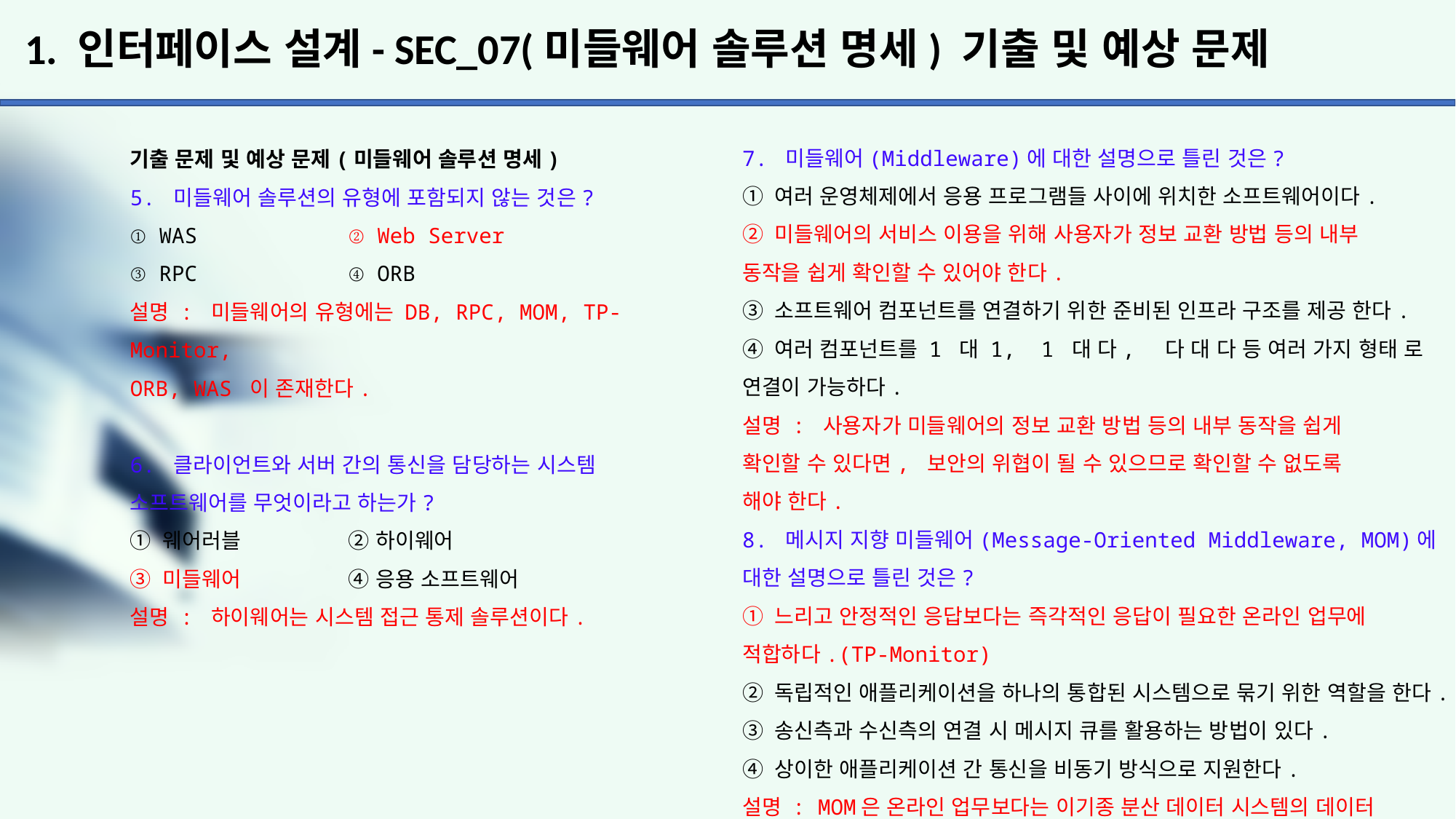

# 1. 인터페이스 설계- SEC_07(미들웨어 솔루션 명세) 기출 및 예상 문제
7. 미들웨어(Middleware)에 대한 설명으로 틀린 것은?
① 여러 운영체제에서 응용 프로그램들 사이에 위치한 소프트웨어이다.
② 미들웨어의 서비스 이용을 위해 사용자가 정보 교환 방법 등의 내부
동작을 쉽게 확인할 수 있어야 한다.
③ 소프트웨어 컴포넌트를 연결하기 위한 준비된 인프라 구조를 제공 한다.
④ 여러 컴포넌트를 1 대 1,  1 대 다,  다 대 다 등 여러 가지 형태 로 연결이 가능하다.
설명 : 사용자가 미들웨어의 정보 교환 방법 등의 내부 동작을 쉽게
확인할 수 있다면, 보안의 위협이 될 수 있으므로 확인할 수 없도록
해야 한다.
8. 메시지 지향 미들웨어(Message-Oriented Middleware, MOM)에 대한 설명으로 틀린 것은?
① 느리고 안정적인 응답보다는 즉각적인 응답이 필요한 온라인 업무에 적합하다.(TP-Monitor)
② 독립적인 애플리케이션을 하나의 통합된 시스템으로 묶기 위한 역할을 한다.
③ 송신측과 수신측의 연결 시 메시지 큐를 활용하는 방법이 있다.
④ 상이한 애플리케이션 간 통신을 비동기 방식으로 지원한다.
설명 : MOM은 온라인 업무보다는 이기종 분산 데이터 시스템의 데이터
동기를 위해 많이 사용된다.
기출 문제 및 예상 문제(미들웨어 솔루션 명세)
5. 미들웨어 솔루션의 유형에 포함되지 않는 것은?
① WAS		② Web Server
③ RPC		④ ORB
설명 : 미들웨어의 유형에는 DB, RPC, MOM, TP-Monitor,
ORB, WAS 이 존재한다.

6. 클라이언트와 서버 간의 통신을 담당하는 시스템 소프트웨어를 무엇이라고 하는가?
① 웨어러블	② 하이웨어
③ 미들웨어	④ 응용 소프트웨어
설명 : 하이웨어는 시스템 접근 통제 솔루션이다.